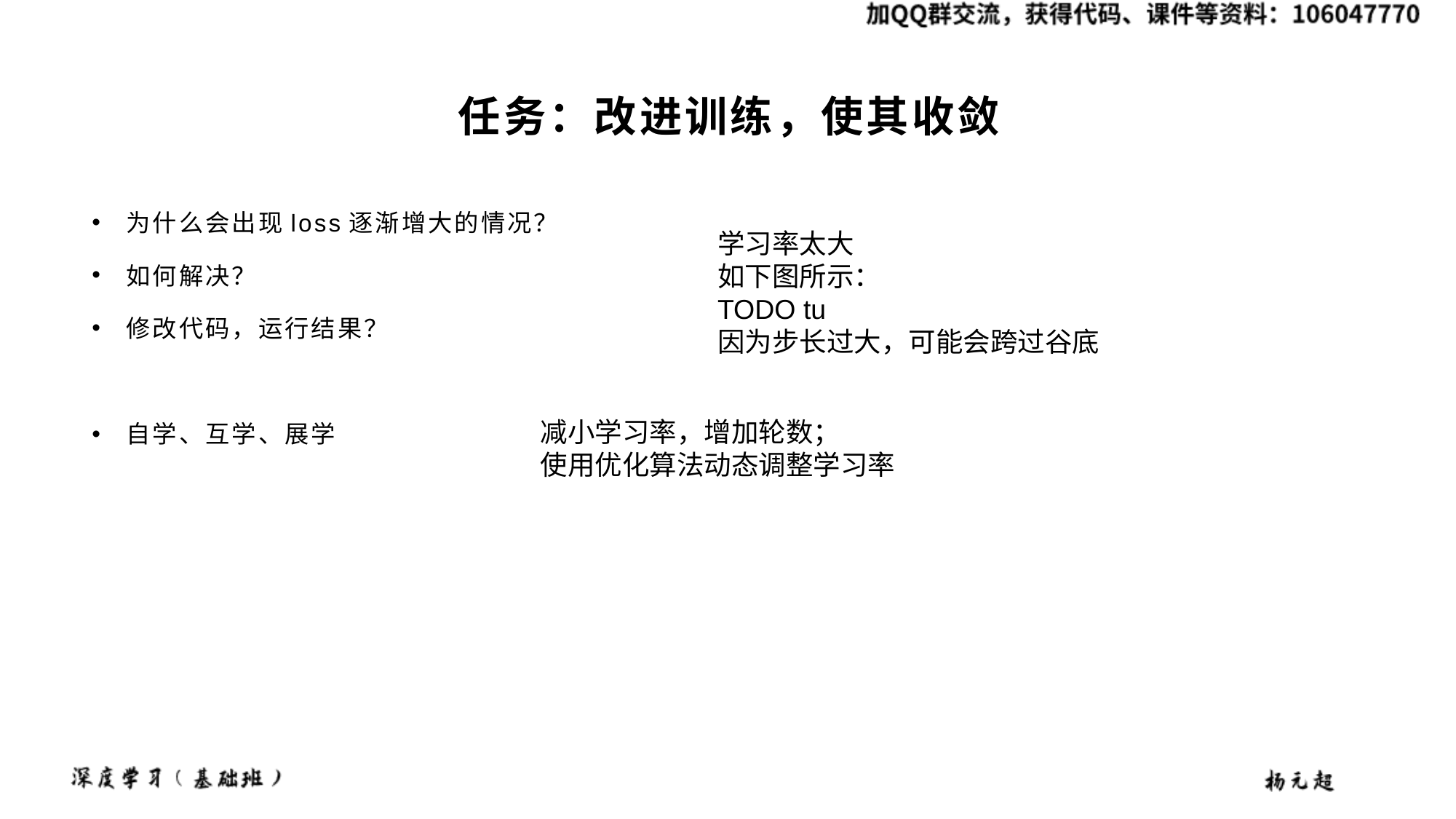

# 任务：改进训练，使其收敛
为什么会出现loss逐渐增大的情况？
如何解决？
修改代码，运行结果？

自学、互学、展学

学习率太大
如下图所示：
TODO tu
因为步长过大，可能会跨过谷底
减小学习率，增加轮数；
使用优化算法动态调整学习率